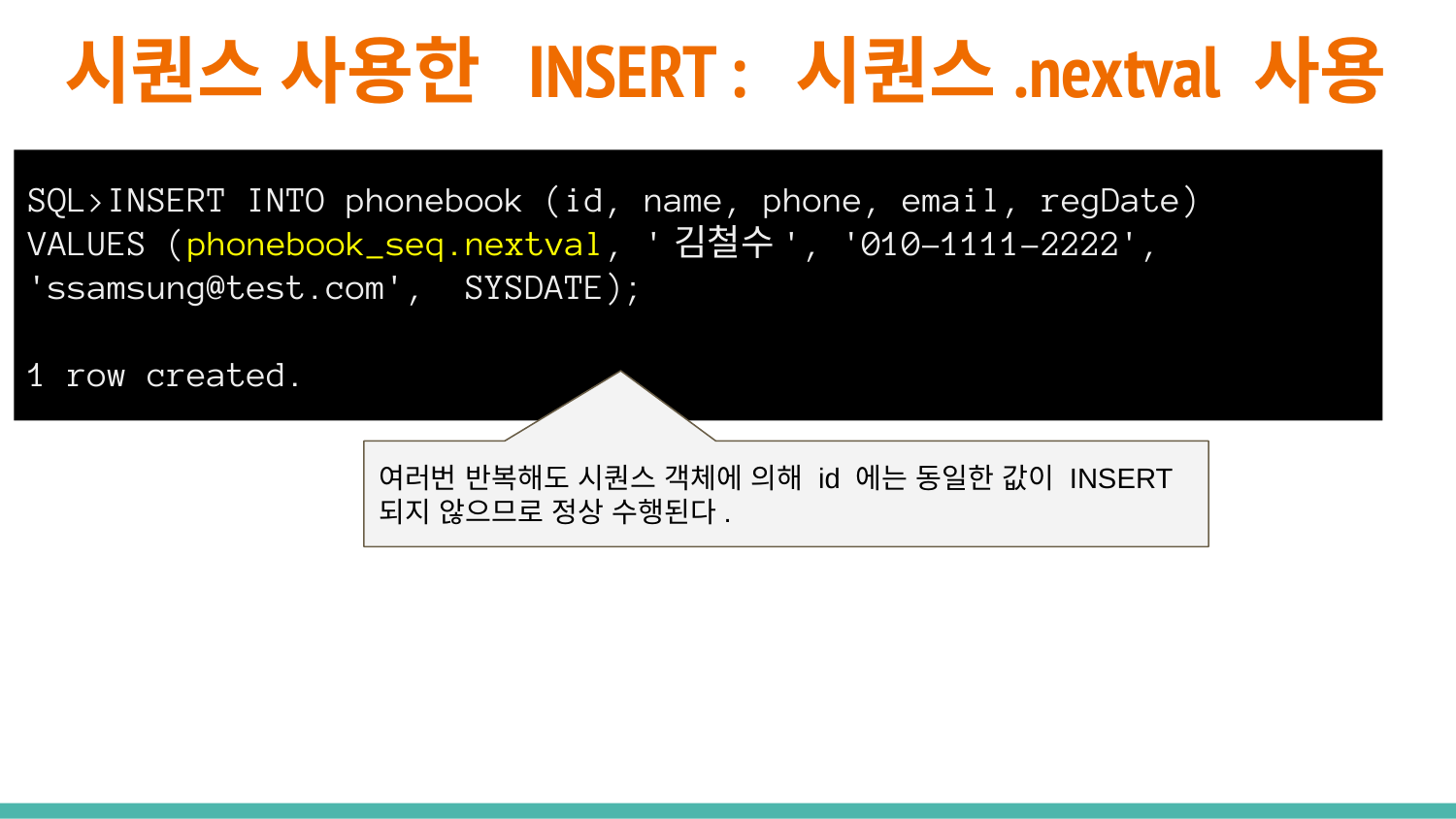

| 1 2 | INSERT INTO [테이블이름] (컬럼명, ...) VALUES (데이터, ...); |
| --- | --- |
# 시퀀스 사용한  INSERT :  시퀀스.nextval 사용
SQL>INSERT INTO phonebook (id, name, phone, email, regDate)
VALUES (phonebook_seq.nextval, '김철수', '010-1111-2222', 'ssamsung@test.com',  SYSDATE);
1 row created.
여러번 반복해도 시퀀스 객체에 의해 id 에는 동일한 값이 INSERT 되지 않으므로 정상 수행된다.